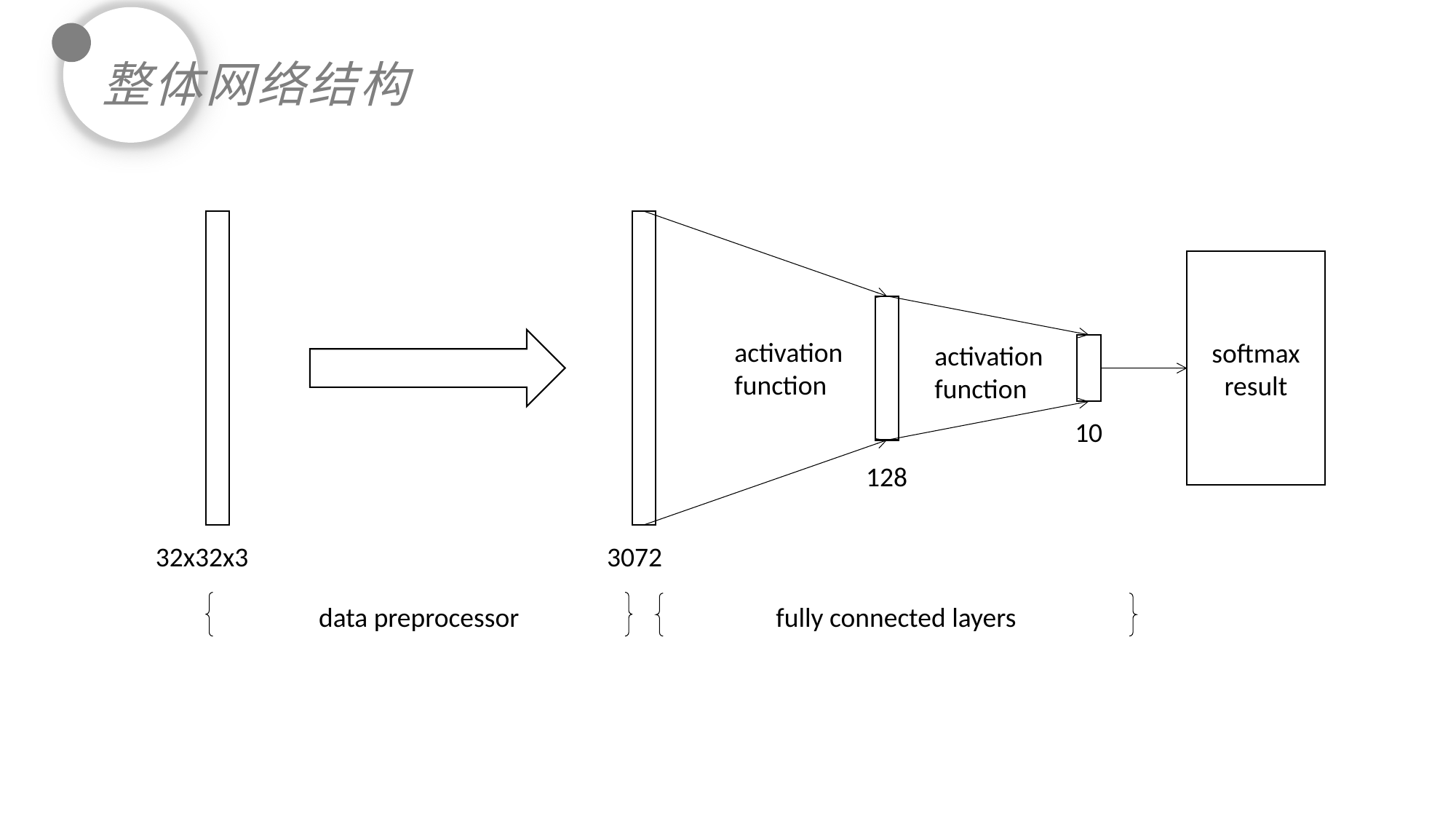

整体网络结构

softmax
result

activation function

activation function

10
128
32x32x3
3072
data preprocessor
fully connected layers
5